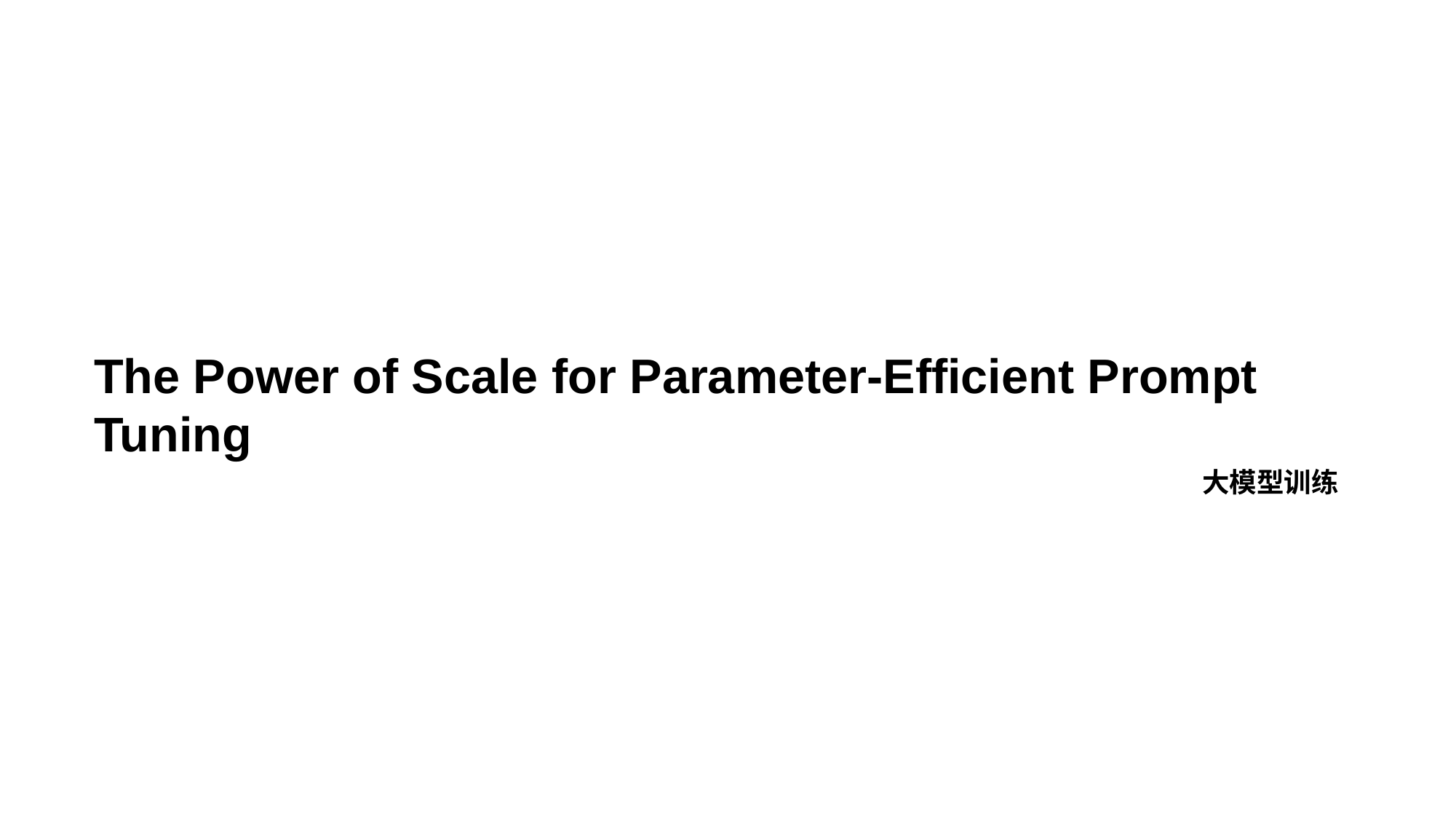

The Power of Scale for Parameter-Efficient Prompt Tuning
大模型训练